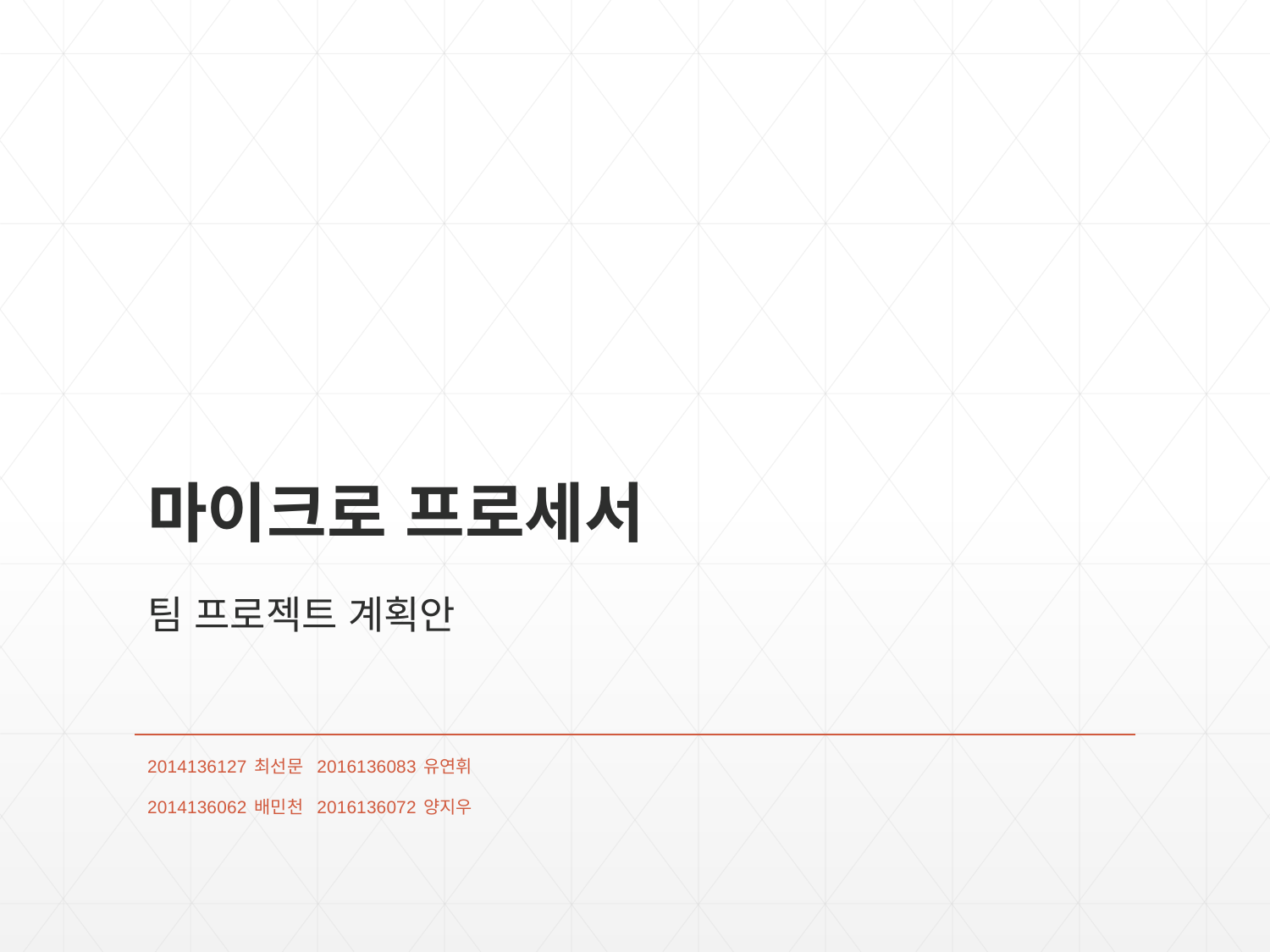

# 마이크로 프로세서 팀 프로젝트 계획안
2014136127 최선문  2016136083 유연휘

2014136062 배민천  2016136072 양지우